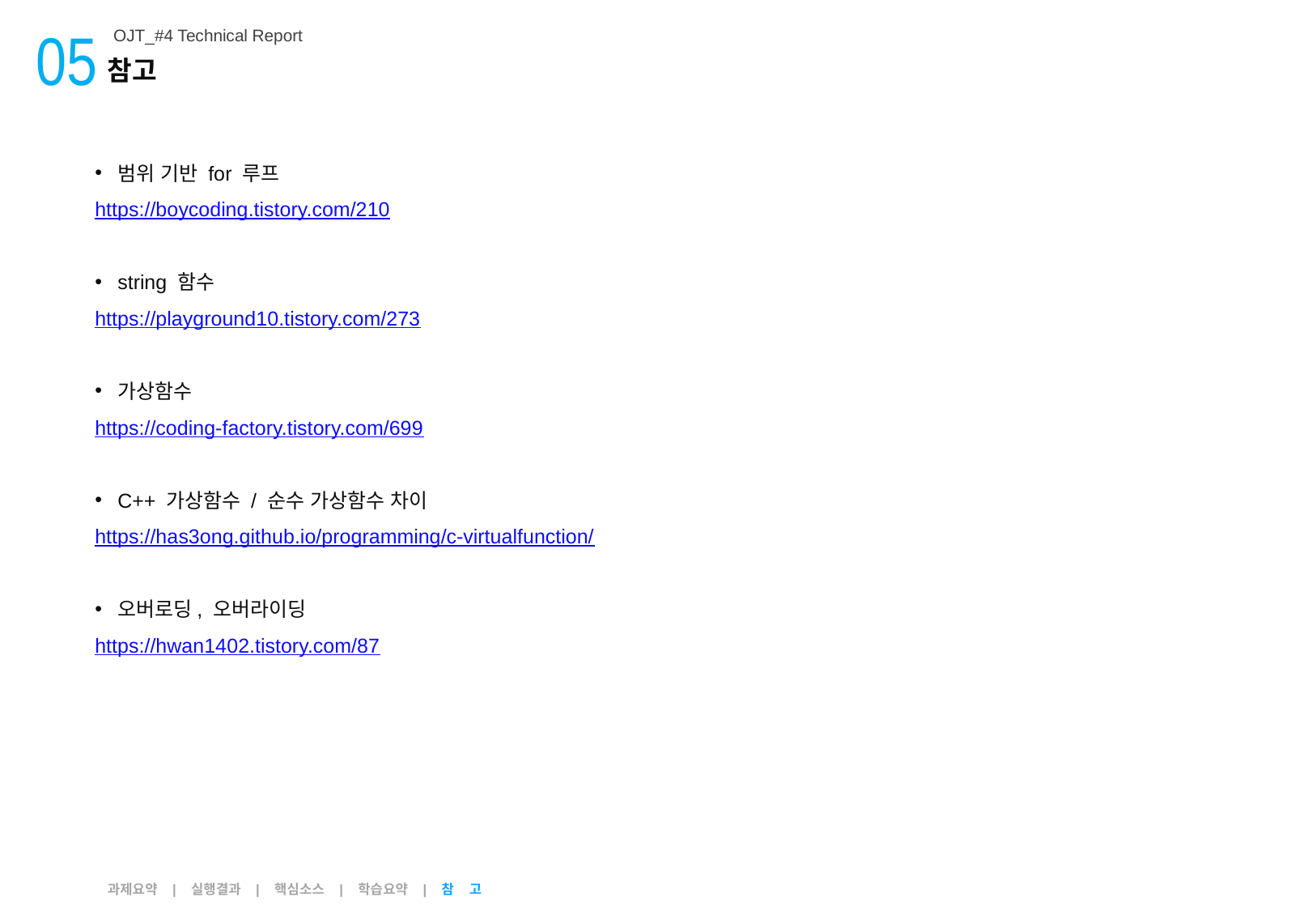

05
OJT_#4 Technical Report
참고
범위 기반 for 루프
https://boycoding.tistory.com/210

string 함수
https://playground10.tistory.com/273

가상함수
https://coding-factory.tistory.com/699

C++ 가상함수 / 순수 가상함수 차이
https://has3ong.github.io/programming/c-virtualfunction/

오버로딩, 오버라이딩
https://hwan1402.tistory.com/87

과제요약   |   실행결과   |   핵심소스   |   학습요약   |   참    고